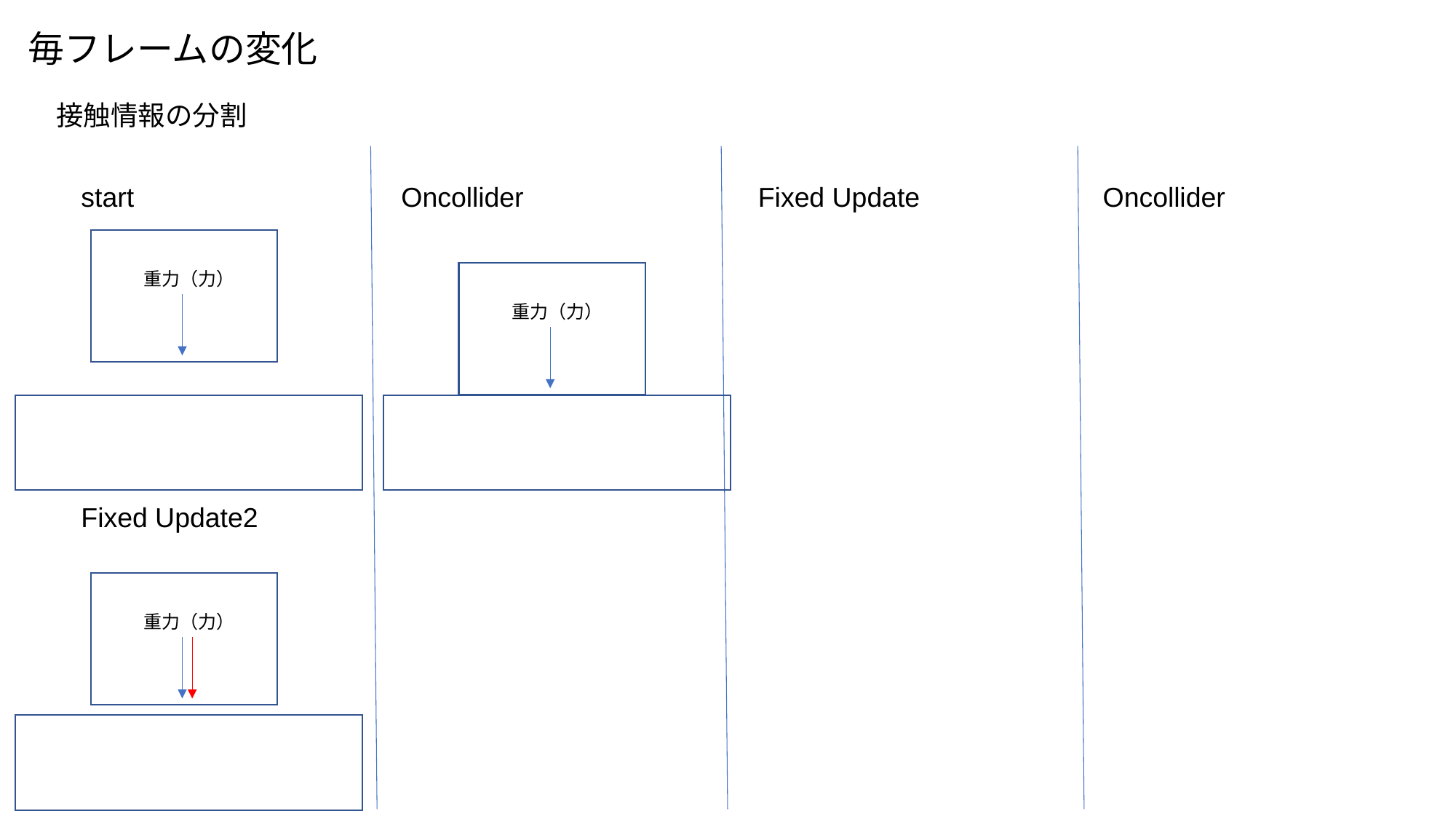

毎フレームの変化
接触情報の分割
start
Oncollider
Fixed Update
Oncollider

重力（力）

重力（力）

Fixed Update2

重力（力）